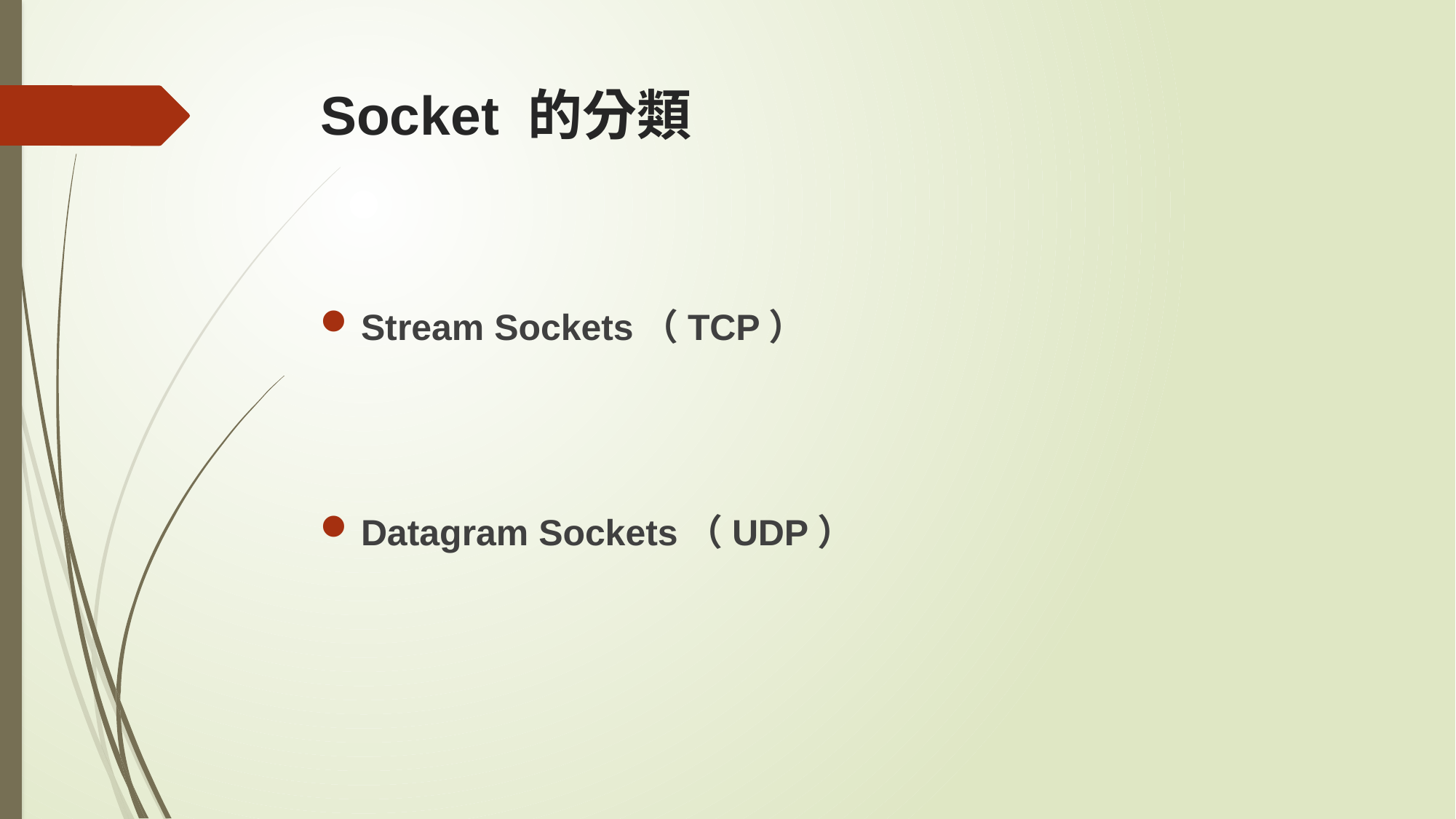

# Socket 的分類
Stream Sockets（TCP）

Datagram Sockets（UDP）